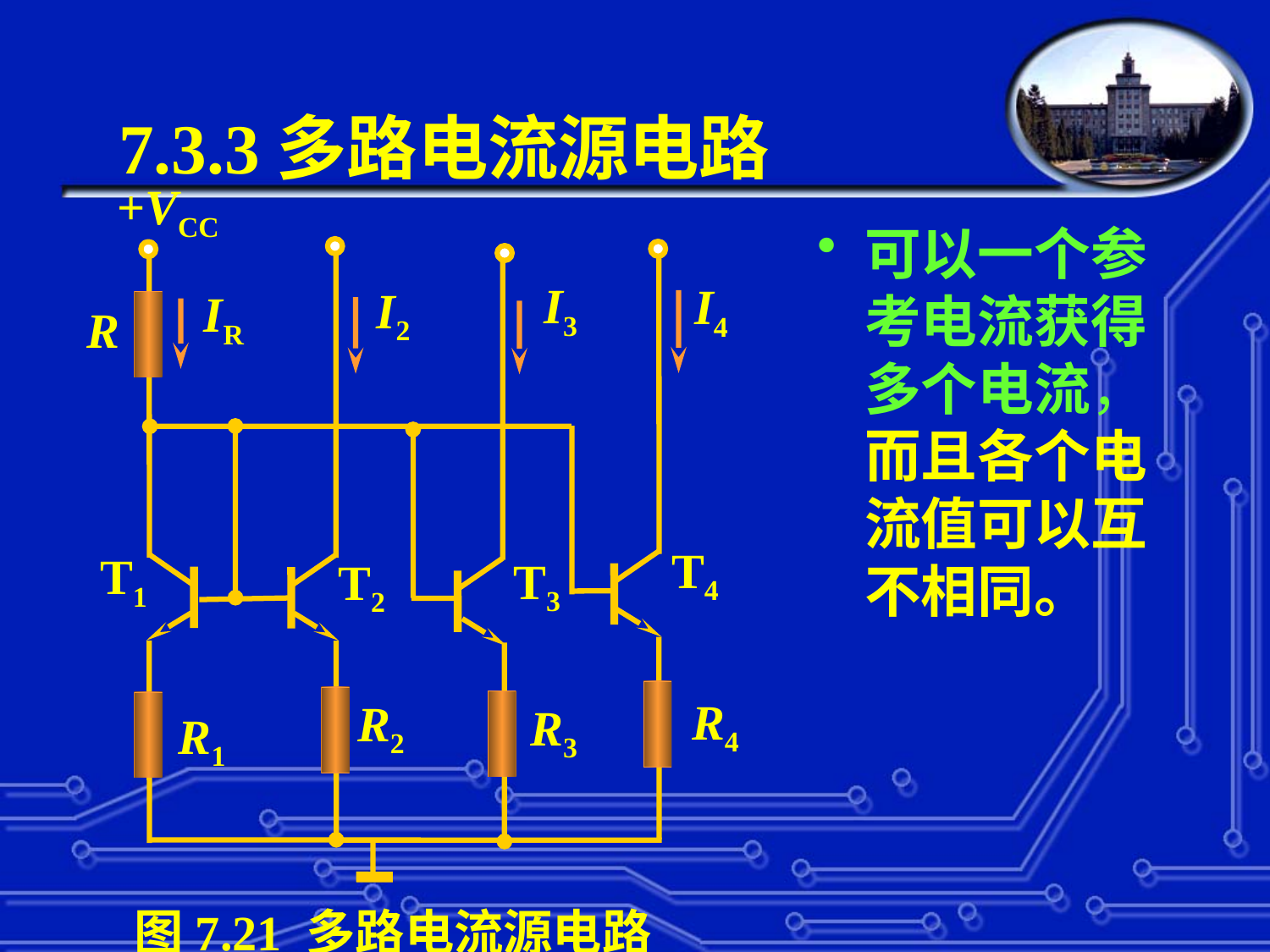

# 7.3.3多路电流源电路
+VCC

IR

R

T1

R1

I2

I4

T4

R4

I3

T3
T2

R2
R3

图7.21 多路电流源电路
可以一个参考电流获得多个电流，而且各个电流值可以互不相同。